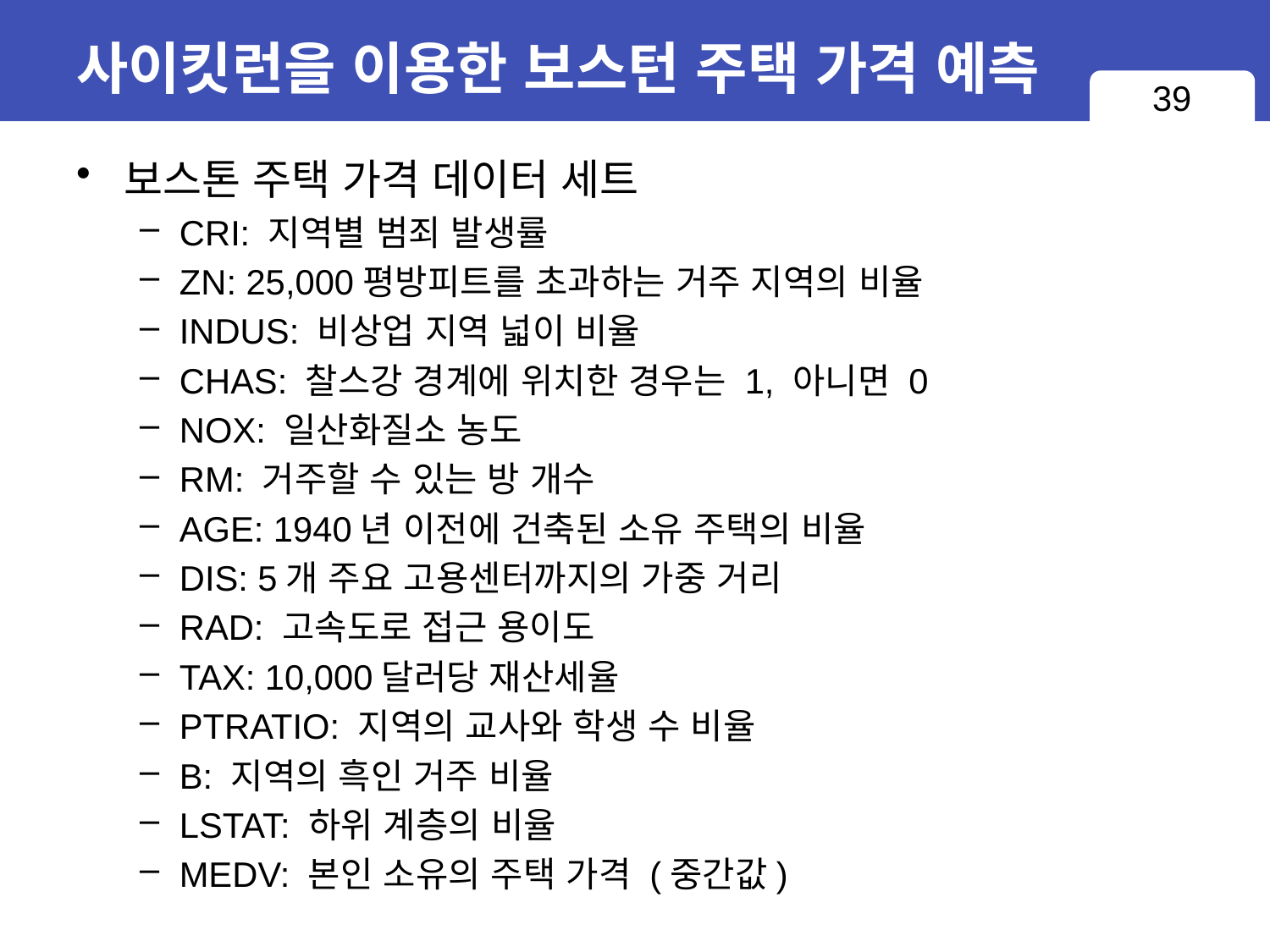

# 사이킷런을 이용한 보스턴 주택 가격 예측
39
보스톤 주택 가격 데이터 세트
CRI: 지역별 범죄 발생률
ZN: 25,000평방피트를 초과하는 거주 지역의 비율
INDUS: 비상업 지역 넓이 비율
CHAS: 찰스강 경계에 위치한 경우는 1, 아니면 0
NOX: 일산화질소 농도
RM: 거주할 수 있는 방 개수
AGE: 1940년 이전에 건축된 소유 주택의 비율
DIS: 5개 주요 고용센터까지의 가중 거리
RAD: 고속도로 접근 용이도
TAX: 10,000달러당 재산세율
PTRATIO: 지역의 교사와 학생 수 비율
B: 지역의 흑인 거주 비율
LSTAT: 하위 계층의 비율
MEDV: 본인 소유의 주택 가격 (중간값)